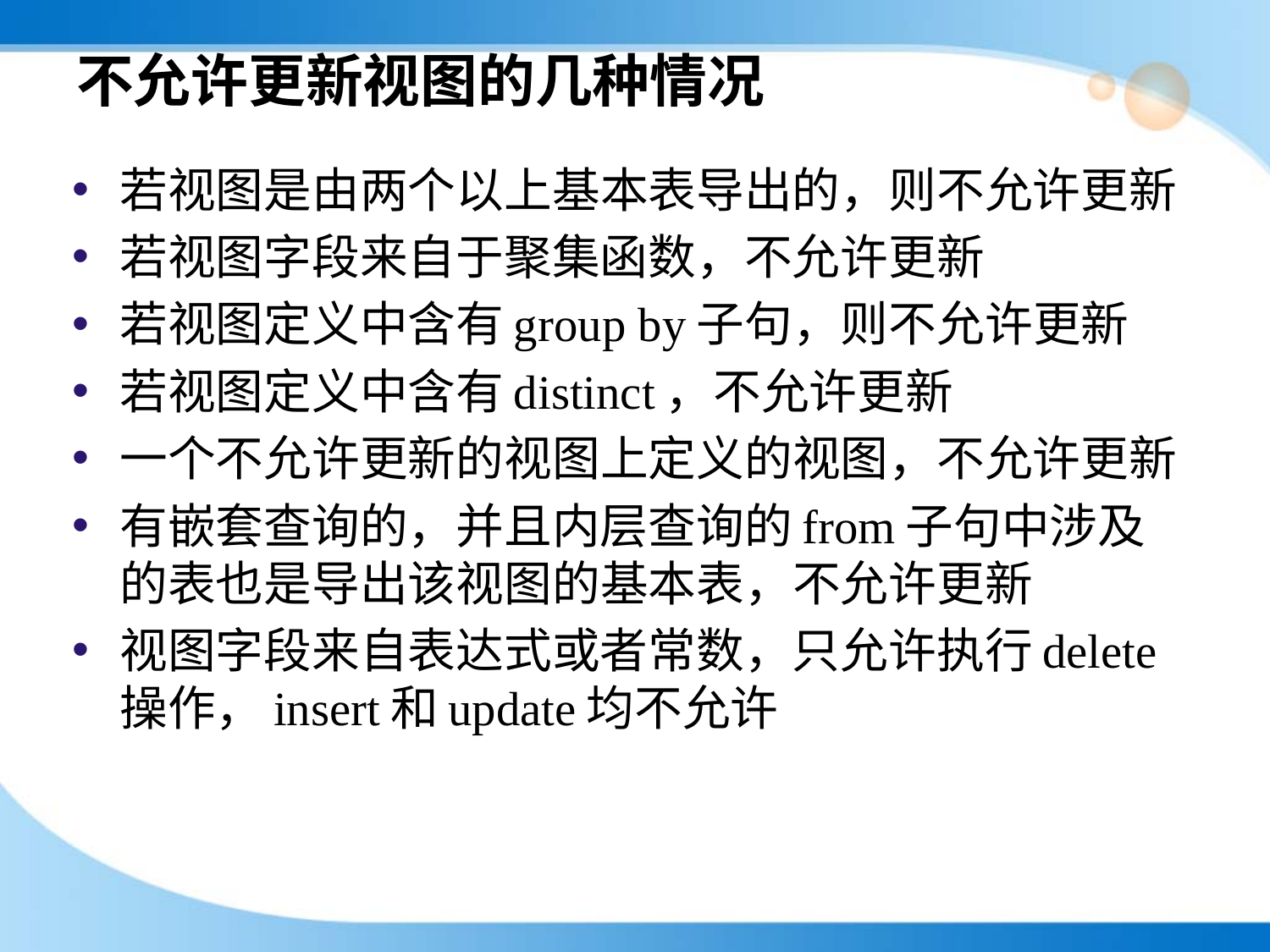

# 不允许更新视图的几种情况
若视图是由两个以上基本表导出的，则不允许更新
若视图字段来自于聚集函数，不允许更新
若视图定义中含有group by子句，则不允许更新
若视图定义中含有distinct，不允许更新
一个不允许更新的视图上定义的视图，不允许更新
有嵌套查询的，并且内层查询的from子句中涉及的表也是导出该视图的基本表，不允许更新
视图字段来自表达式或者常数，只允许执行delete操作，insert和update均不允许